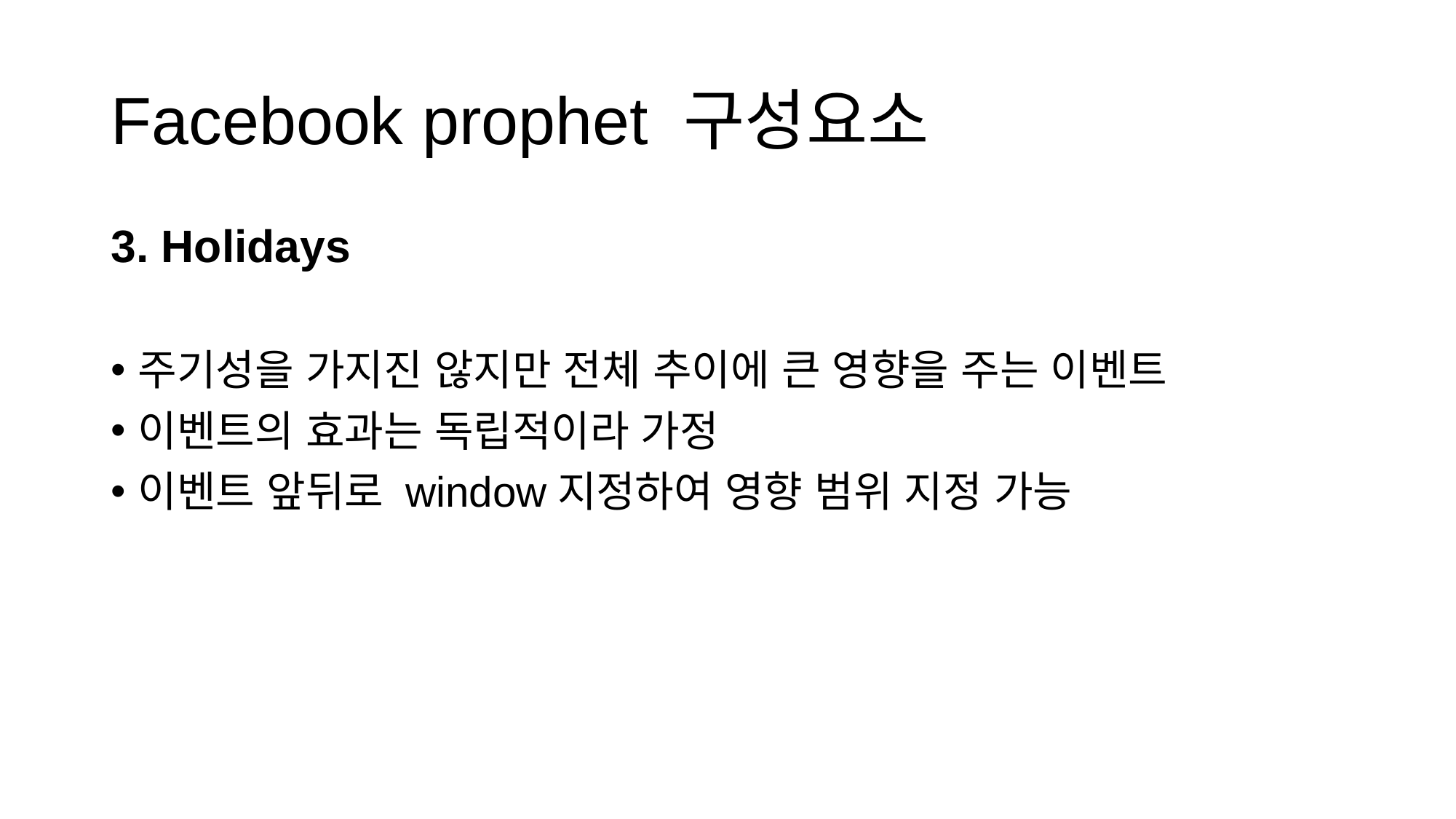

# Facebook prophet 구성요소
3. Holidays

주기성을 가지진 않지만 전체 추이에 큰 영향을 주는 이벤트
이벤트의 효과는 독립적이라 가정
이벤트 앞뒤로 window지정하여 영향 범위 지정 가능